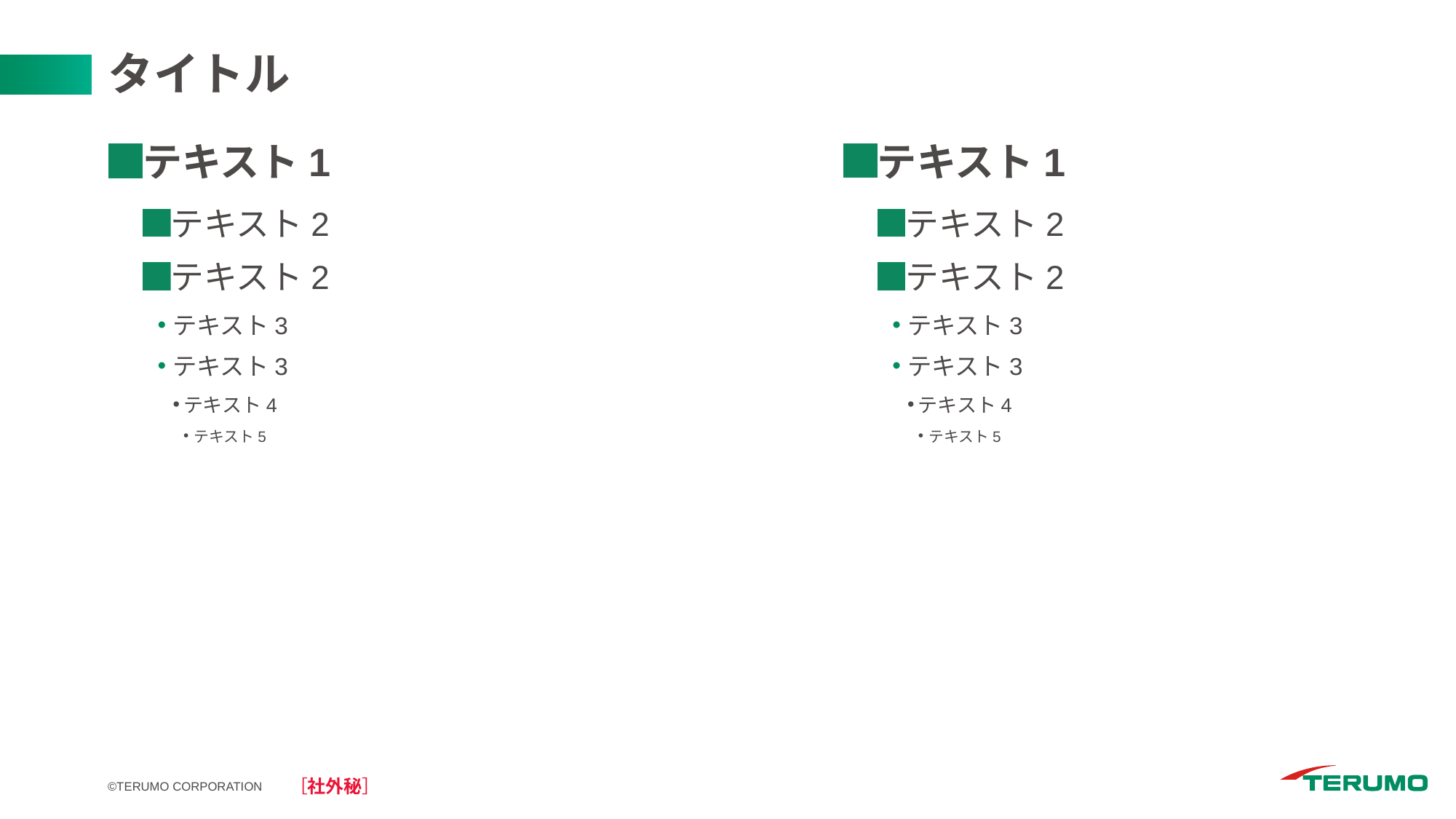

# タイトル
テキスト1
テキスト2
テキスト2
テキスト3
テキスト3
テキスト4
テキスト5
テキスト1
テキスト2
テキスト2
テキスト3
テキスト3
テキスト4
テキスト5